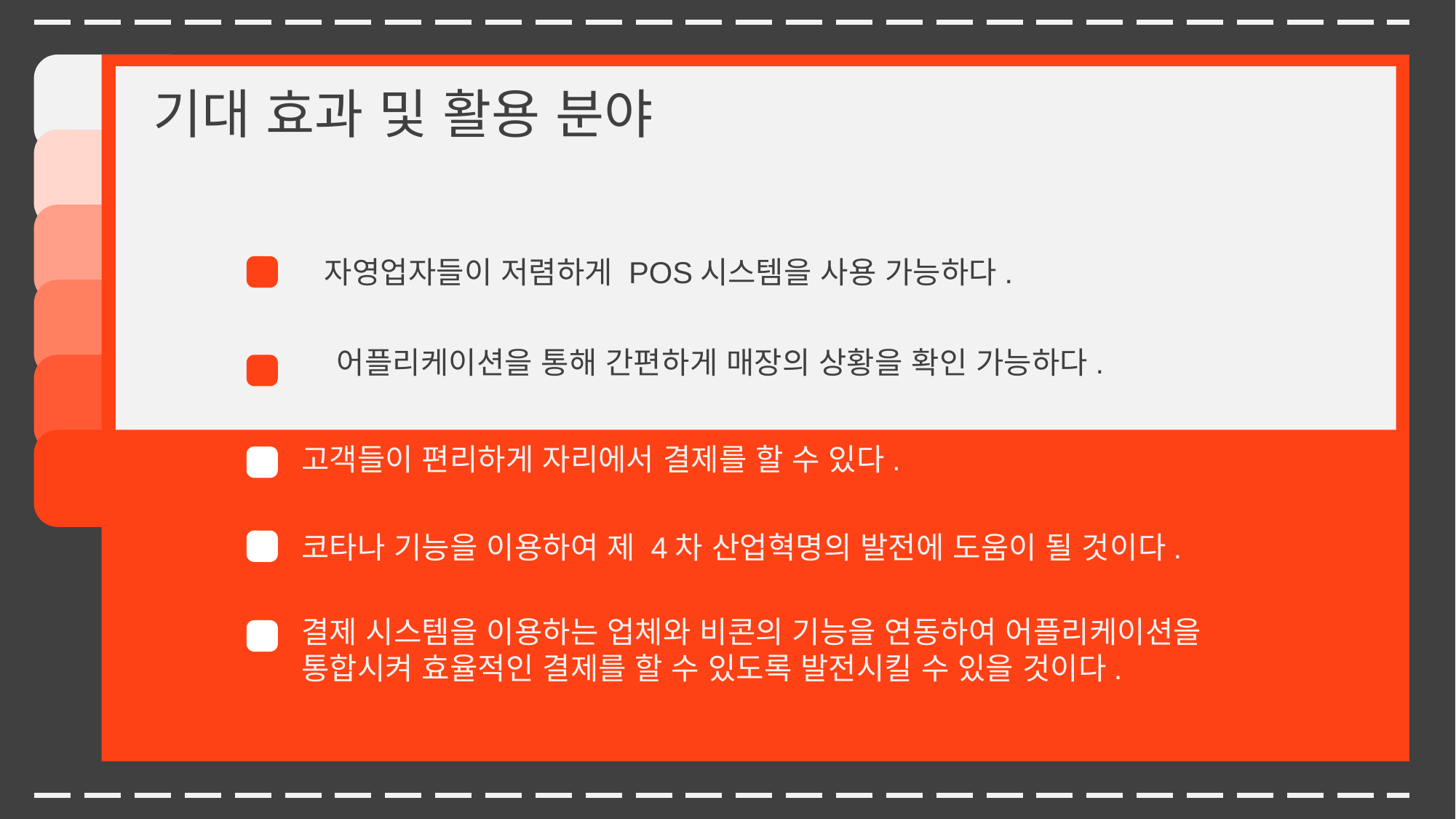

기대 효과 및 활용 분야

자영업자들이 저렴하게 POS시스템을 사용 가능하다.

어플리케이션을 통해 간편하게 매장의 상황을 확인 가능하다.

고객들이 편리하게 자리에서 결제를 할 수 있다.

코타나 기능을 이용하여 제 4차 산업혁명의 발전에 도움이 될 것이다.

결제 시스템을 이용하는 업체와 비콘의 기능을 연동하여 어플리케이션을
통합시켜 효율적인 결제를 할 수 있도록 발전시킬 수 있을 것이다.